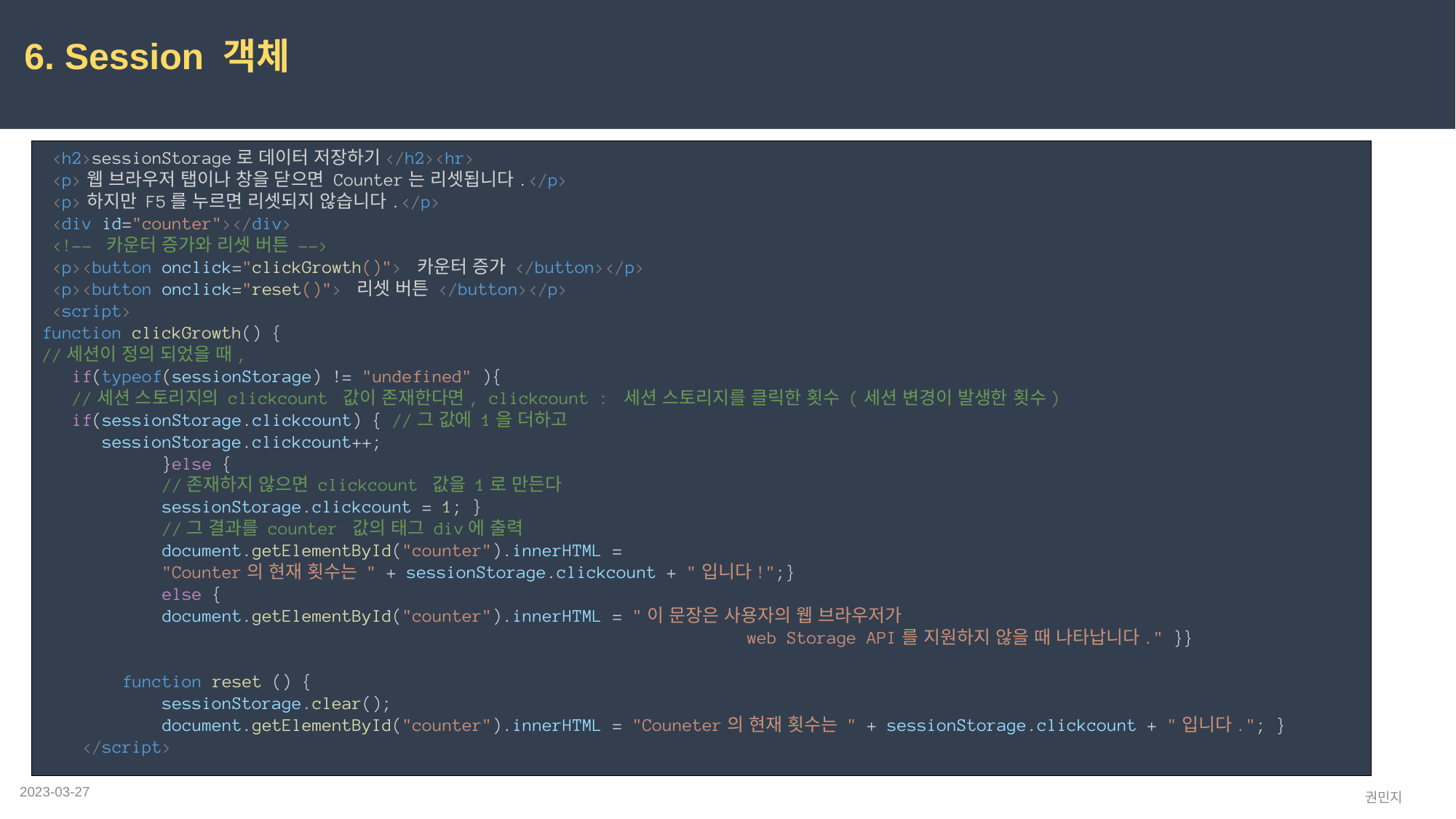

6. Session 객체
 <h2>sessionStorage로 데이터 저장하기</h2><hr>
 <p>웹 브라우저 탭이나 창을 닫으면 Counter는 리셋됩니다.</p>
 <p>하지만 F5를 누르면 리셋되지 않습니다.</p>
 <div id="counter"></div>
 <!-- 카운터 증가와 리셋 버튼 -->
 <p><button onclick="clickGrowth()"> 카운터 증가 </button></p>
 <p><button onclick="reset()"> 리셋 버튼 </button></p>
 <script>
function clickGrowth() {
//세션이 정의 되었을 때,
   if(typeof(sessionStorage) != "undefined" ){
   //세션 스토리지의 clickcount 값이 존재한다면, clickcount : 세션 스토리지를 클릭한 횟수 (세션 변경이 발생한 횟수)
   if(sessionStorage.clickcount) { //그 값에 1을 더하고
      sessionStorage.clickcount++;
            }else {
            //존재하지 않으면 clickcount 값을 1로 만든다
            sessionStorage.clickcount = 1; }
            //그 결과를 counter 값의 태그 div에 출력
            document.getElementById("counter").innerHTML =
            "Counter의 현재 횟수는 " + sessionStorage.clickcount + "입니다!";}
            else {
            document.getElementById("counter").innerHTML = "이 문장은 사용자의 웹 브라우저가
						     web Storage API를 지원하지 않을 때 나타납니다." }}
        function reset () {
            sessionStorage.clear();
            document.getElementById("counter").innerHTML = "Couneter의 현재 횟수는 " + sessionStorage.clickcount + "입니다."; }
    </script>
2023-03-27
권민지